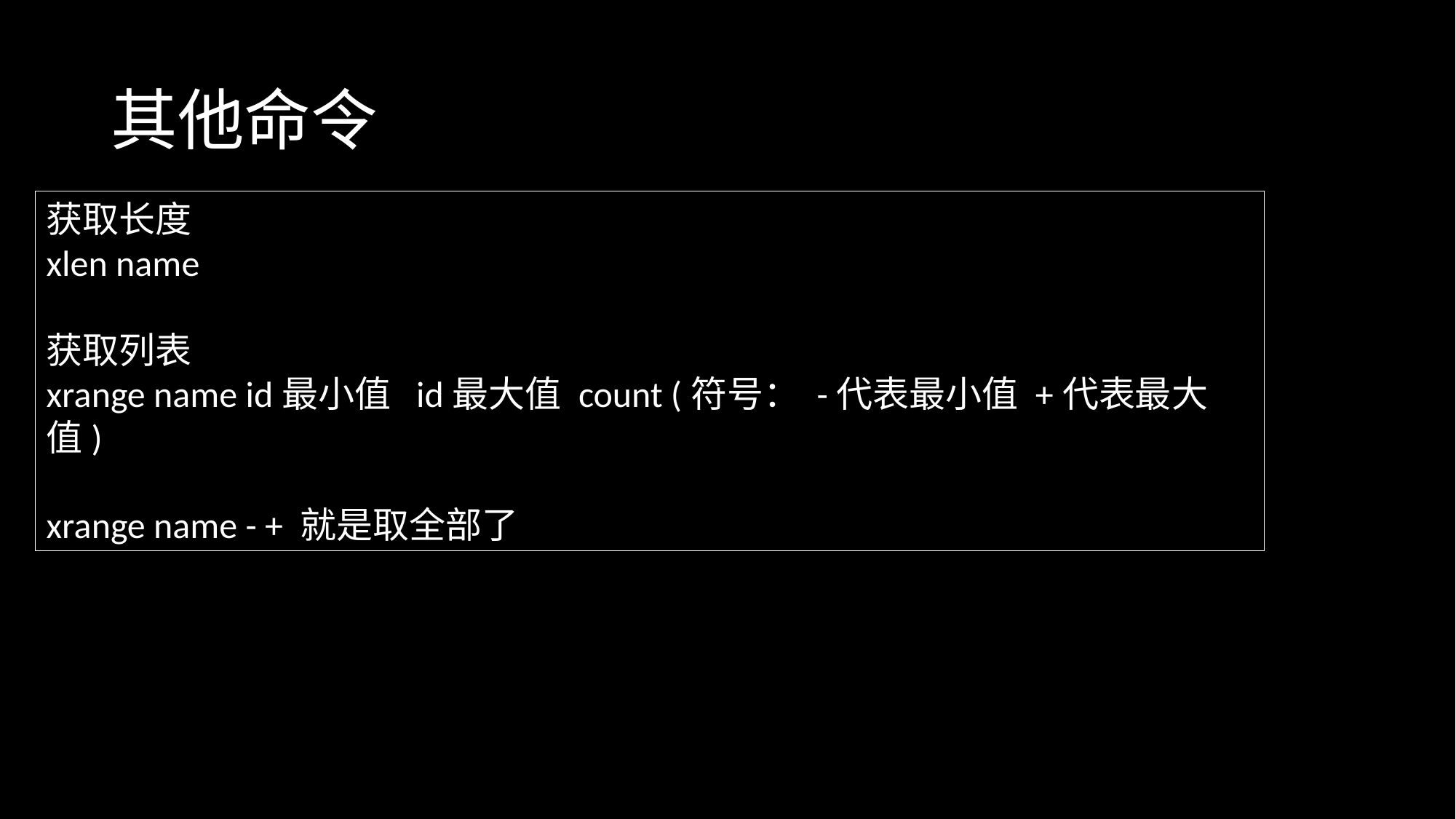

# 其他命令
获取长度
xlen name

获取列表
xrange name id最小值  id最大值 count (符号： -代表最小值 +代表最大值)

xrange name - + 就是取全部了